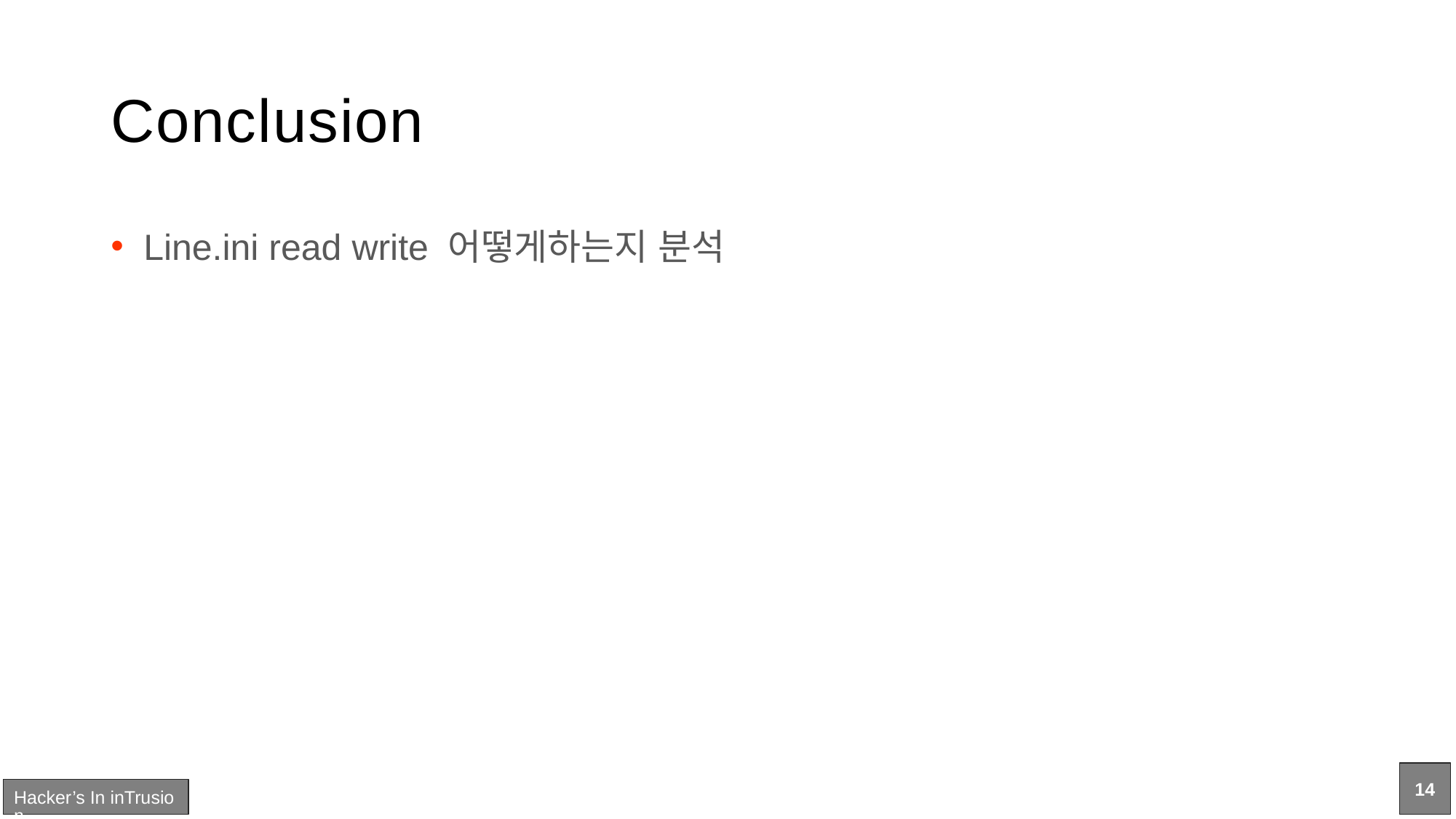

# Conclusion
Line.ini read write 어떻게하는지 분석
14
Hacker’s In inTrusion